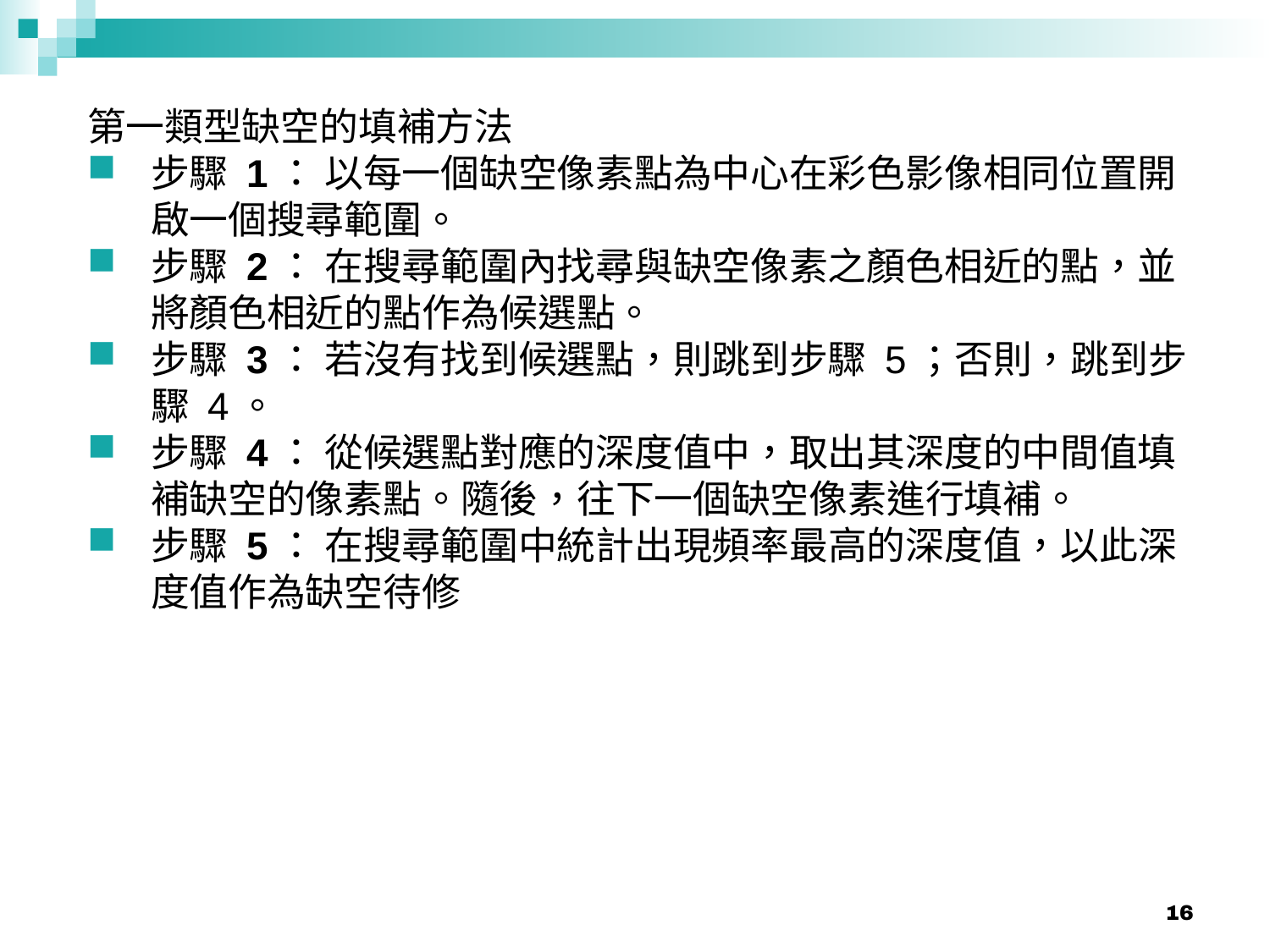

第一類型缺空的填補方法
步驟 1： 以每一個缺空像素點為中心在彩色影像相同位置開啟一個搜尋範圍。
步驟 2： 在搜尋範圍內找尋與缺空像素之顏色相近的點，並將顏色相近的點作為候選點。
步驟 3： 若沒有找到候選點，則跳到步驟 5；否則，跳到步驟 4。
步驟 4： 從候選點對應的深度值中，取出其深度的中間值填補缺空的像素點。隨後，往下一個缺空像素進行填補。
步驟 5： 在搜尋範圍中統計出現頻率最高的深度值，以此深度值作為缺空待修
16